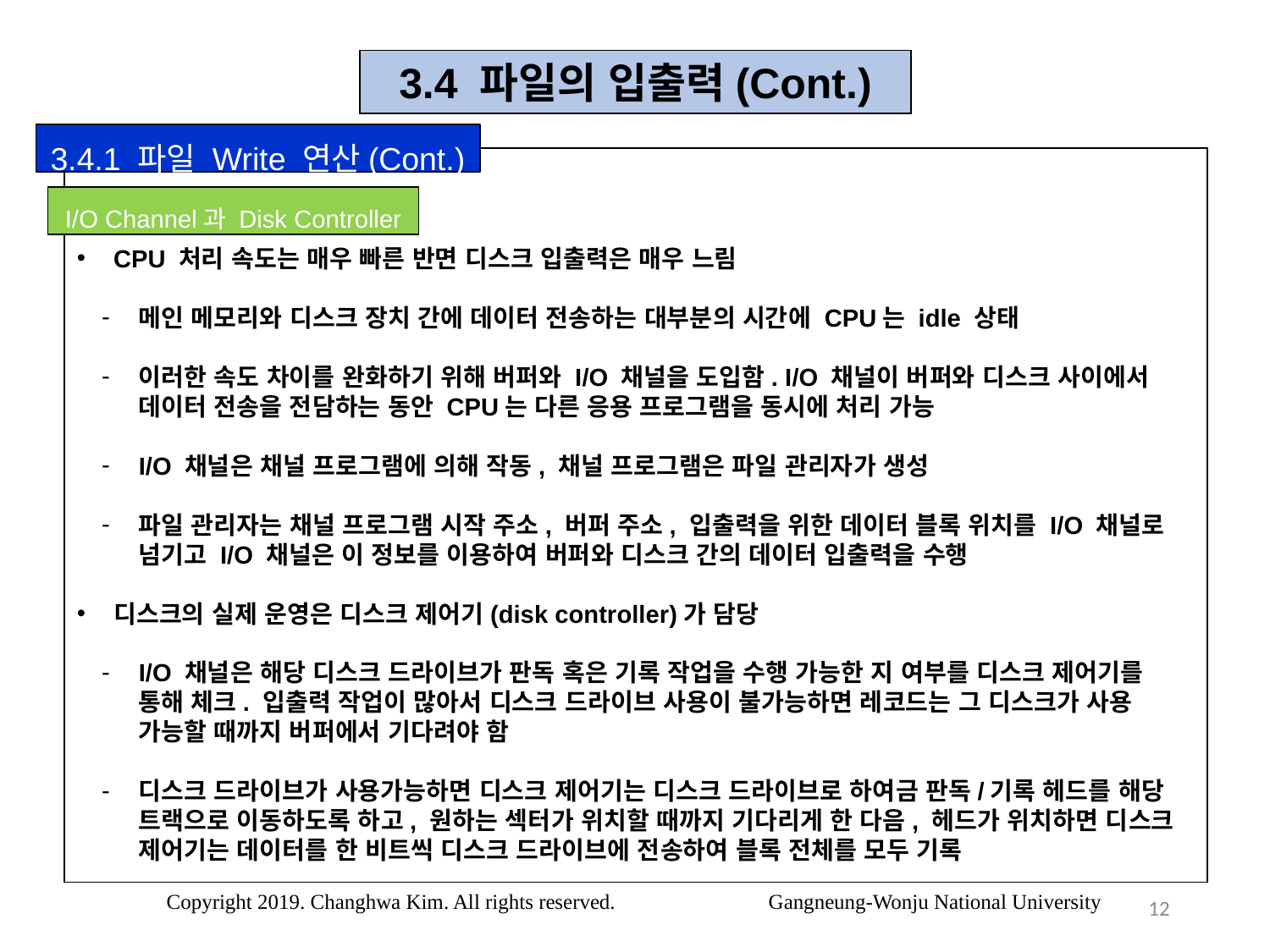

3.4 파일의 입출력(Cont.)
3.4.1 파일 Write 연산(Cont.)

CPU 처리 속도는 매우 빠른 반면 디스크 입출력은 매우 느림

메인 메모리와 디스크 장치 간에 데이터 전송하는 대부분의 시간에 CPU는 idle 상태

이러한 속도 차이를 완화하기 위해 버퍼와 I/O 채널을 도입함. I/O 채널이 버퍼와 디스크 사이에서 데이터 전송을 전담하는 동안 CPU는 다른 응용 프로그램을 동시에 처리 가능

I/O 채널은 채널 프로그램에 의해 작동, 채널 프로그램은 파일 관리자가 생성

파일 관리자는 채널 프로그램 시작 주소, 버퍼 주소, 입출력을 위한 데이터 블록 위치를 I/O 채널로 넘기고 I/O 채널은 이 정보를 이용하여 버퍼와 디스크 간의 데이터 입출력을 수행

디스크의 실제 운영은 디스크 제어기(disk controller)가 담당

I/O 채널은 해당 디스크 드라이브가 판독 혹은 기록 작업을 수행 가능한 지 여부를 디스크 제어기를 통해 체크. 입출력 작업이 많아서 디스크 드라이브 사용이 불가능하면 레코드는 그 디스크가 사용 가능할 때까지 버퍼에서 기다려야 함

디스크 드라이브가 사용가능하면 디스크 제어기는 디스크 드라이브로 하여금 판독/기록 헤드를 해당 트랙으로 이동하도록 하고, 원하는 섹터가 위치할 때까지 기다리게 한 다음, 헤드가 위치하면 디스크 제어기는 데이터를 한 비트씩 디스크 드라이브에 전송하여 블록 전체를 모두 기록
I/O Channel과 Disk Controller
Copyright 2019. Changhwa Kim. All rights reserved.                             Gangneung-Wonju National University
12